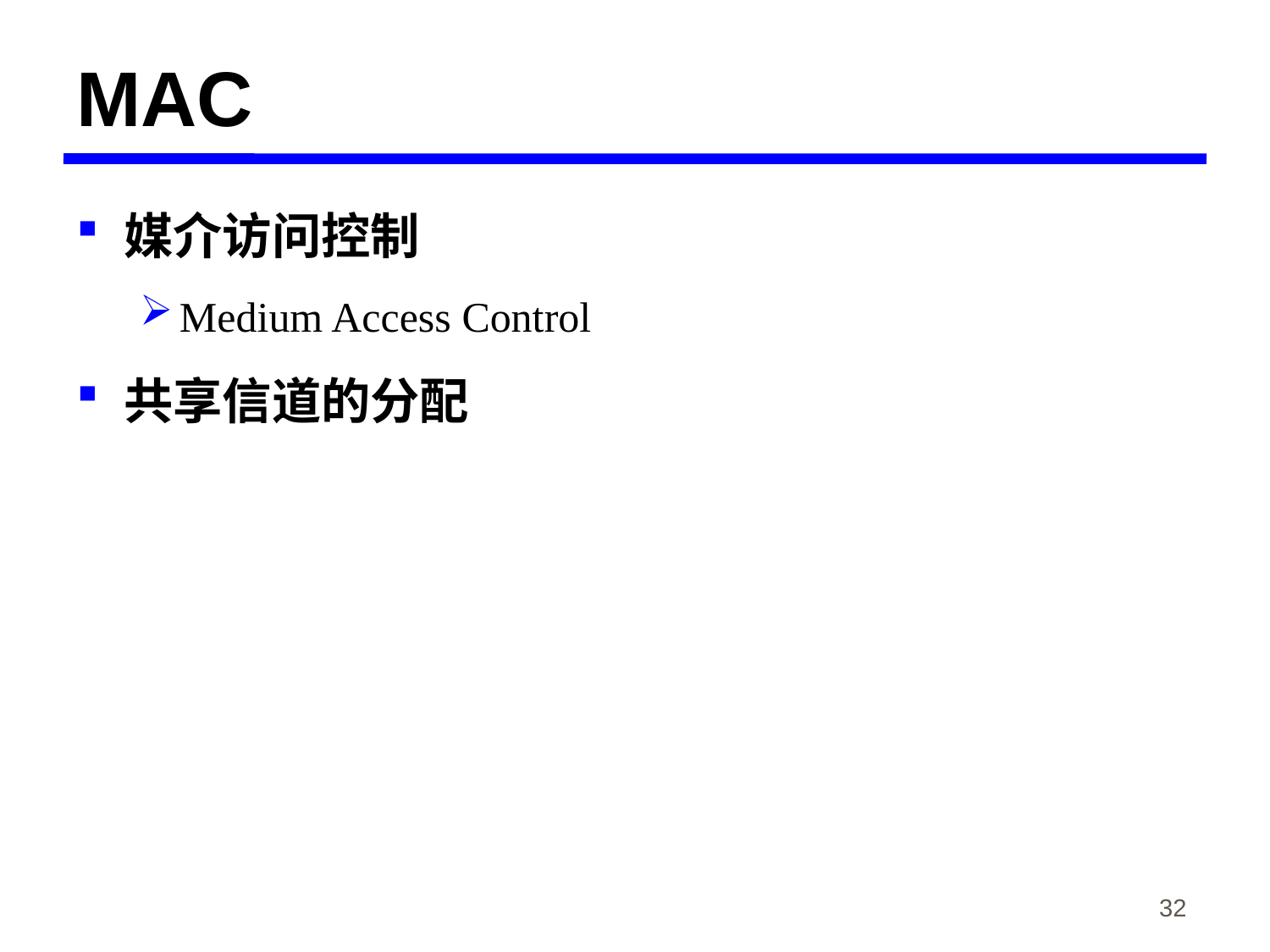

# MAC
媒介访问控制
Medium Access Control
共享信道的分配
《物联网概论》-韩毅刚
32